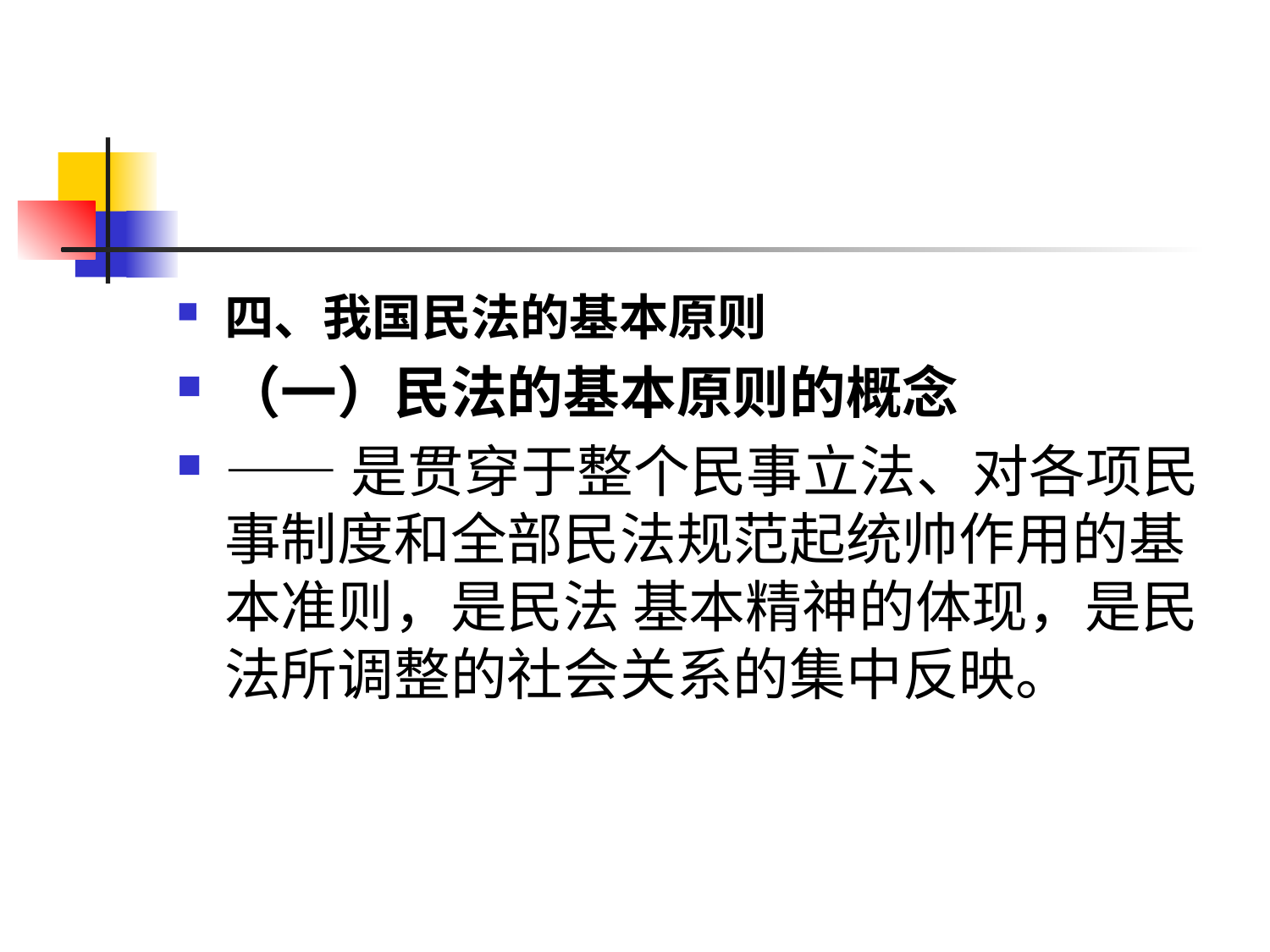

#
四、我国民法的基本原则
（一）民法的基本原则的概念
——是贯穿于整个民事立法、对各项民事制度和全部民法规范起统帅作用的基本准则，是民法 基本精神的体现，是民法所调整的社会关系的集中反映。